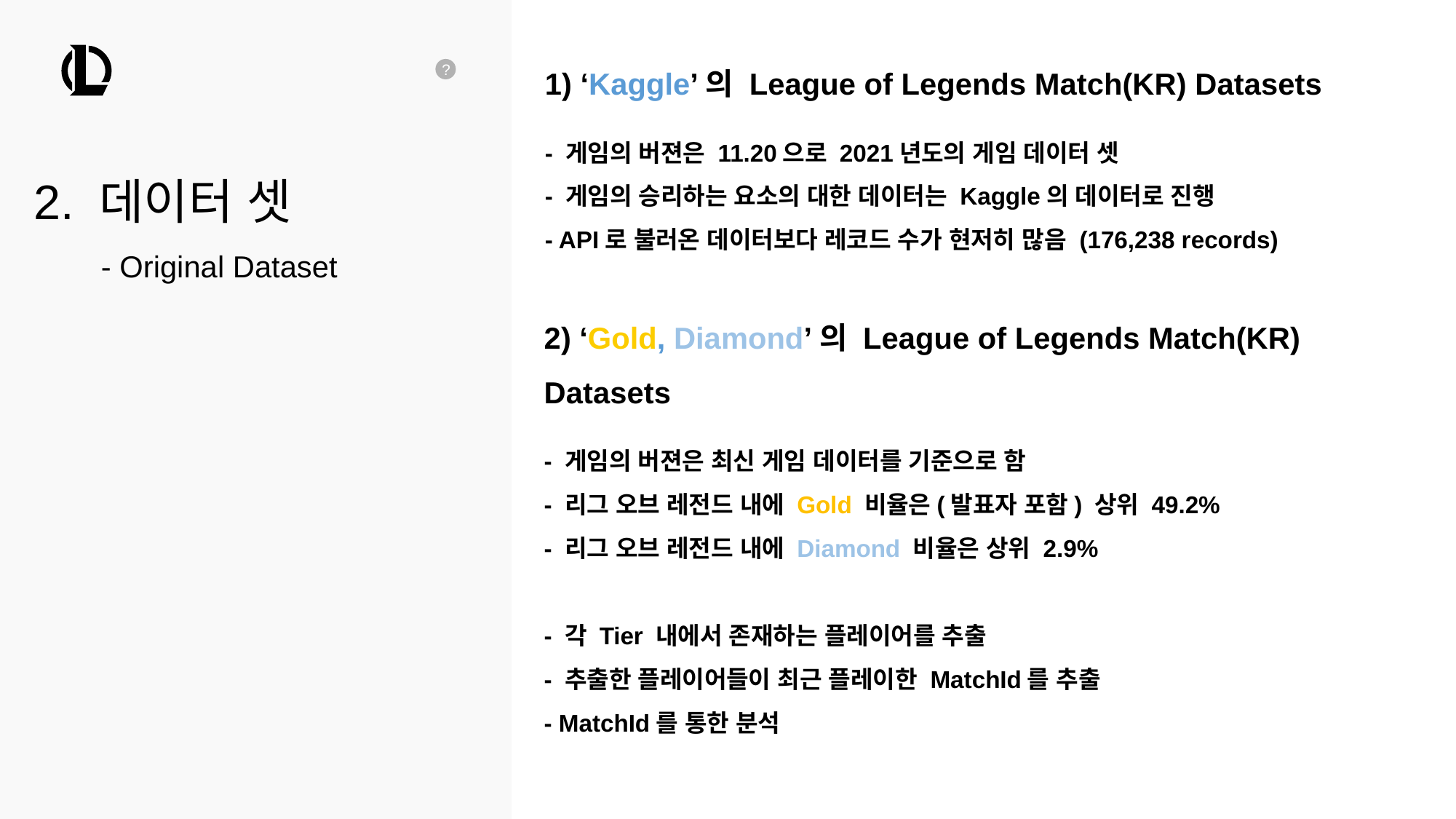

1) ‘Kaggle’의 League of Legends Match(KR) Datasets

- 게임의 버젼은 11.20으로 2021년도의 게임 데이터 셋
- 게임의 승리하는 요소의 대한 데이터는 Kaggle의 데이터로 진행
- API로 불러온 데이터보다 레코드 수가 현저히 많음 (176,238 records)

?
2. 데이터 셋
     - Original Dataset
2) ‘Gold, Diamond’의 League of Legends Match(KR) Datasets

- 게임의 버젼은 최신 게임 데이터를 기준으로 함
- 리그 오브 레전드 내에 Gold 비율은(발표자 포함) 상위 49.2%
- 리그 오브 레전드 내에 Diamond 비율은 상위 2.9%

- 각 Tier 내에서 존재하는 플레이어를 추출
- 추출한 플레이어들이 최근 플레이한 MatchId를 추출
- MatchId를 통한 분석